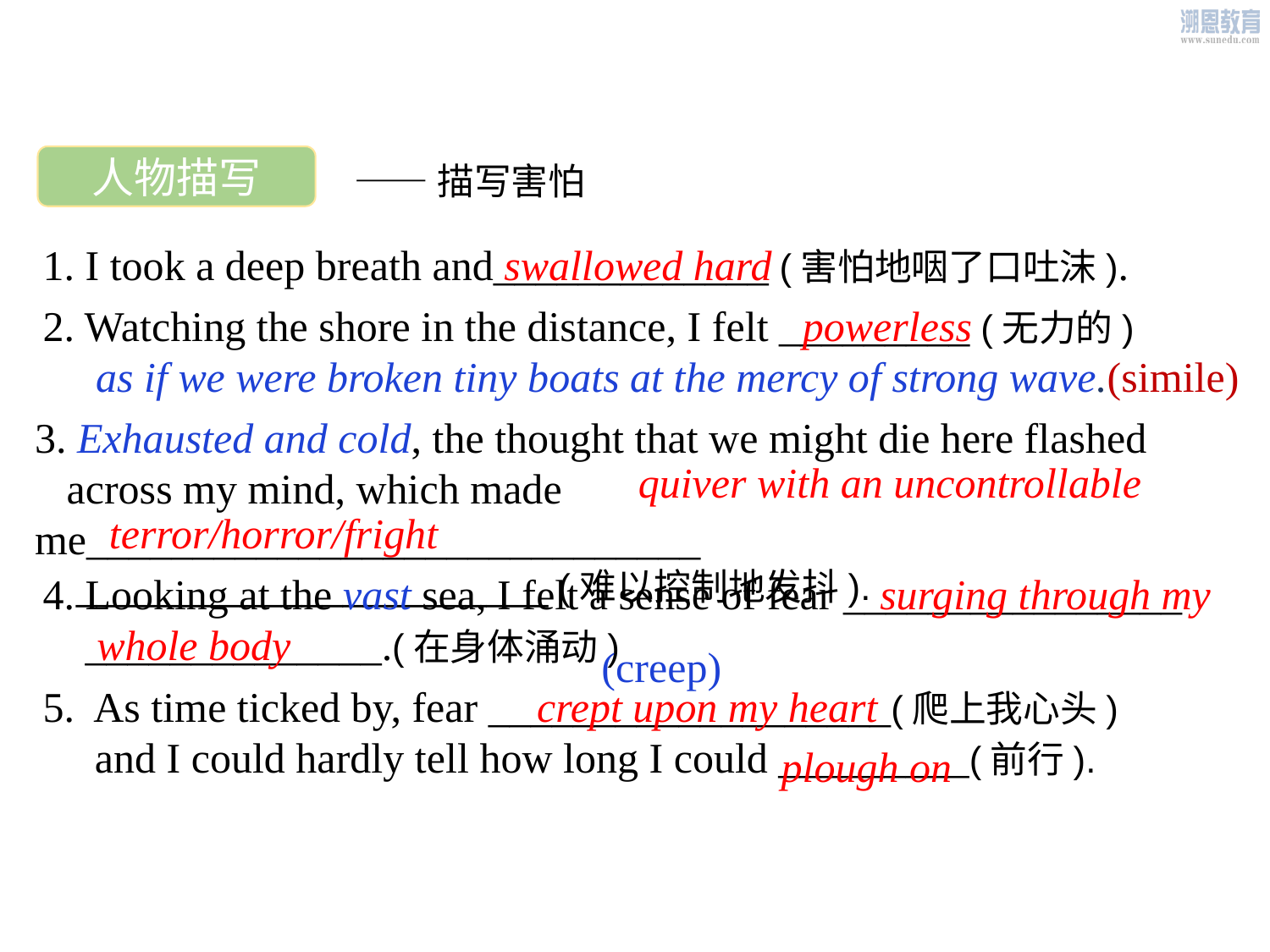

人物描写
——描写害怕
1. I took a deep breath and_____________ (害怕地咽了口吐沫).
swallowed hard
2. Watching the shore in the distance, I felt _________ (无力的)
     as if we were broken tiny boats at the mercy of strong wave.(simile)
powerless
3. Exhausted and cold, the thought that we might die here flashed
   across my mind, which made me_____________________________
    _______________________ (难以控制地发抖).
                                                  quiver with an uncontrollable terror/horror/fright
4. Looking at the vast sea, I felt a sense of fear ________________
    ______________.(在身体涌动)
                                                                           surging through my
 whole body
 (creep)
crept upon my heart
5.  As time ticked by, fear ___________________(爬上我心头)
     and I could hardly tell how long I could _________(前行).
plough on